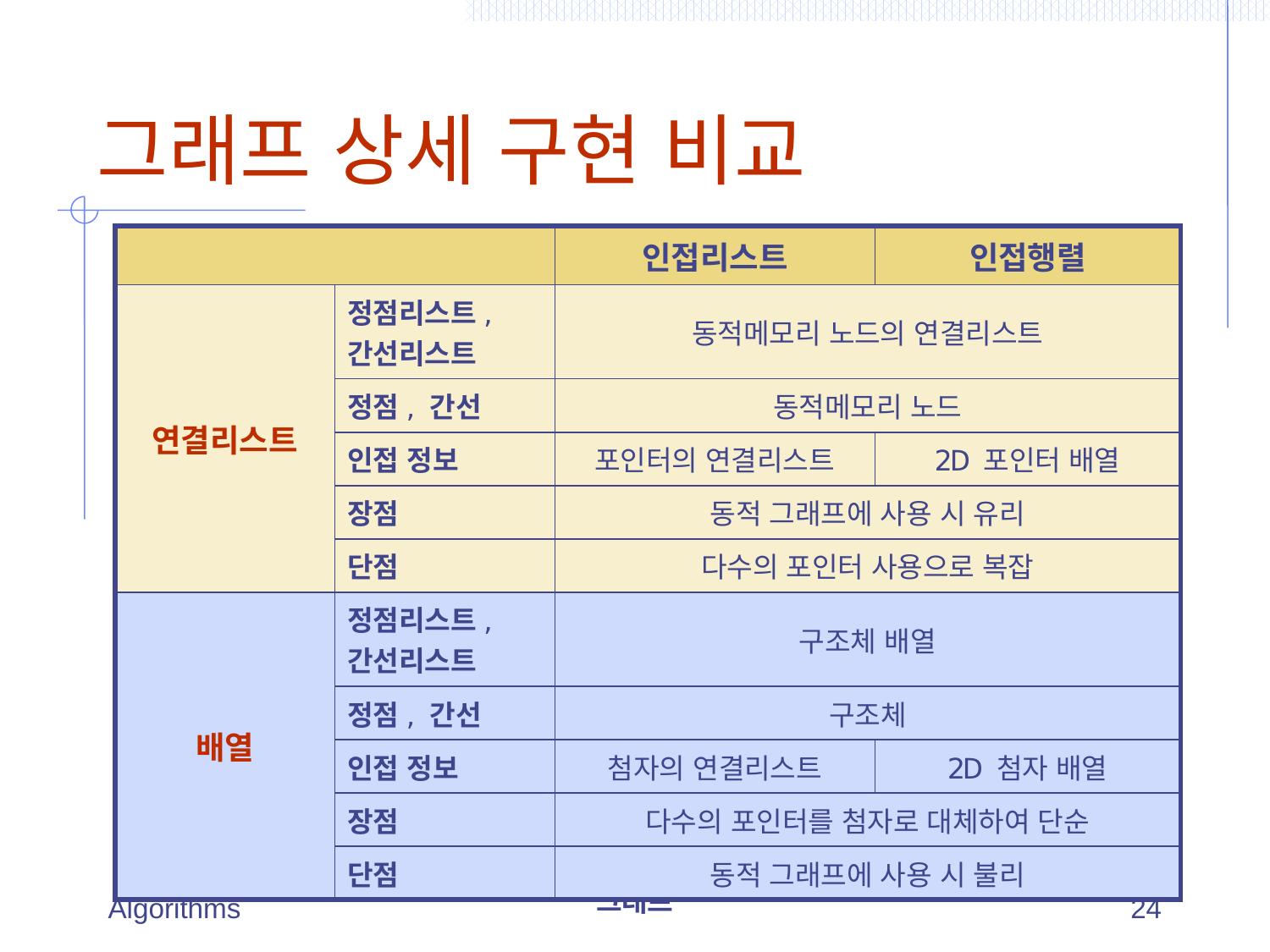

# 그래프 상세 구현 비교
|  |  | 인접리스트 | 인접행렬 |
| --- | --- | --- | --- |
| 연결리스트 | 정점리스트, 간선리스트 | 동적메모리 노드의 연결리스트 |  |
|  | 정점, 간선 | 동적메모리 노드 |  |
|  | 인접 정보 | 포인터의 연결리스트 | 2D 포인터 배열 |
|  | 장점 | 동적 그래프에 사용 시 유리 |  |
|  | 단점 | 다수의 포인터 사용으로 복잡 |  |
| 배열 | 정점리스트, 간선리스트 | 구조체 배열 |  |
|  | 정점, 간선 | 구조체 |  |
|  | 인접 정보 | 첨자의 연결리스트 | 2D 첨자 배열 |
|  | 장점 | 다수의 포인터를 첨자로 대체하여 단순 |  |
|  | 단점 | 동적 그래프에 사용 시 불리 |  |
Algorithms
그래프
24